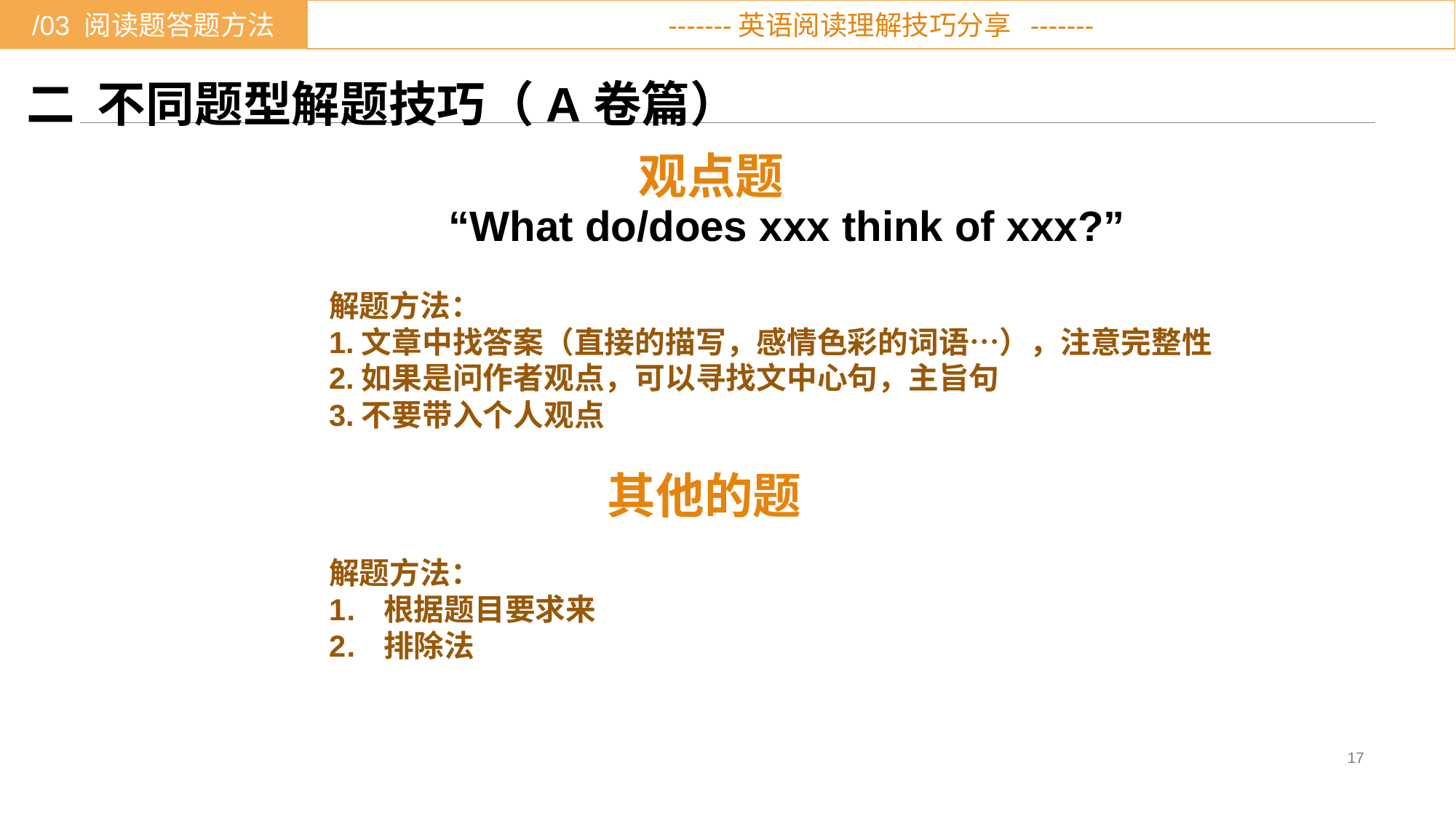

/03 阅读题答题方法
-------英语阅读理解技巧分享  -------
# 二  不同题型解题技巧（A卷篇）
观点题
“What do/does xxx think of xxx?”

解题方法：
1.文章中找答案（直接的描写，感情色彩的词语…），注意完整性
2.如果是问作者观点，可以寻找文中心句，主旨句
3.不要带入个人观点

其他的题
解题方法：
根据题目要求来
排除法

17